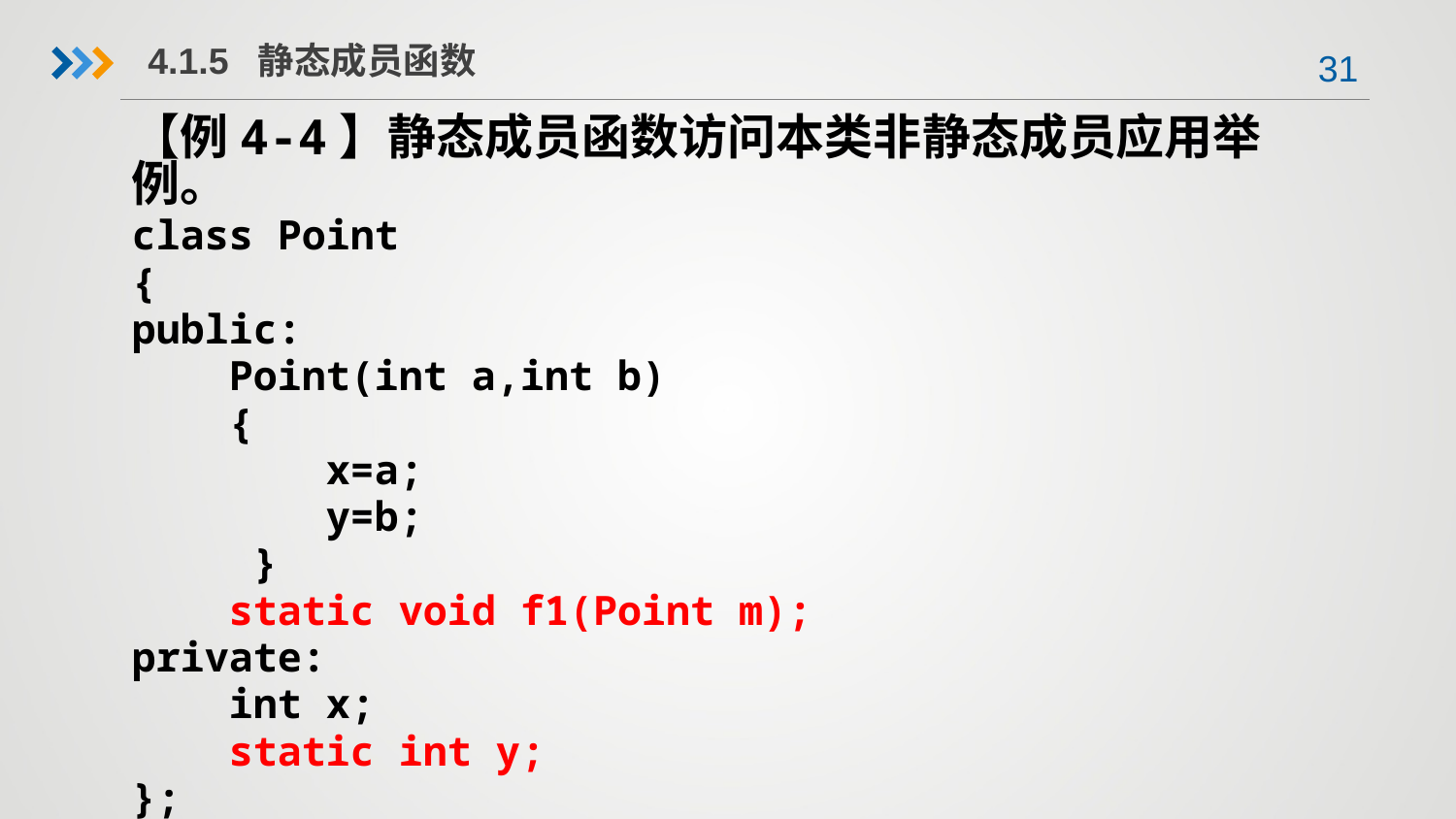

4.1.5  静态成员函数
【例4-4】静态成员函数访问本类非静态成员应用举例。
class Point
{
public:
    Point(int a,int b)
    {
        x=a;
        y=b;
     }
    static void f1(Point m);
private:
    int x;
    static int y;
};